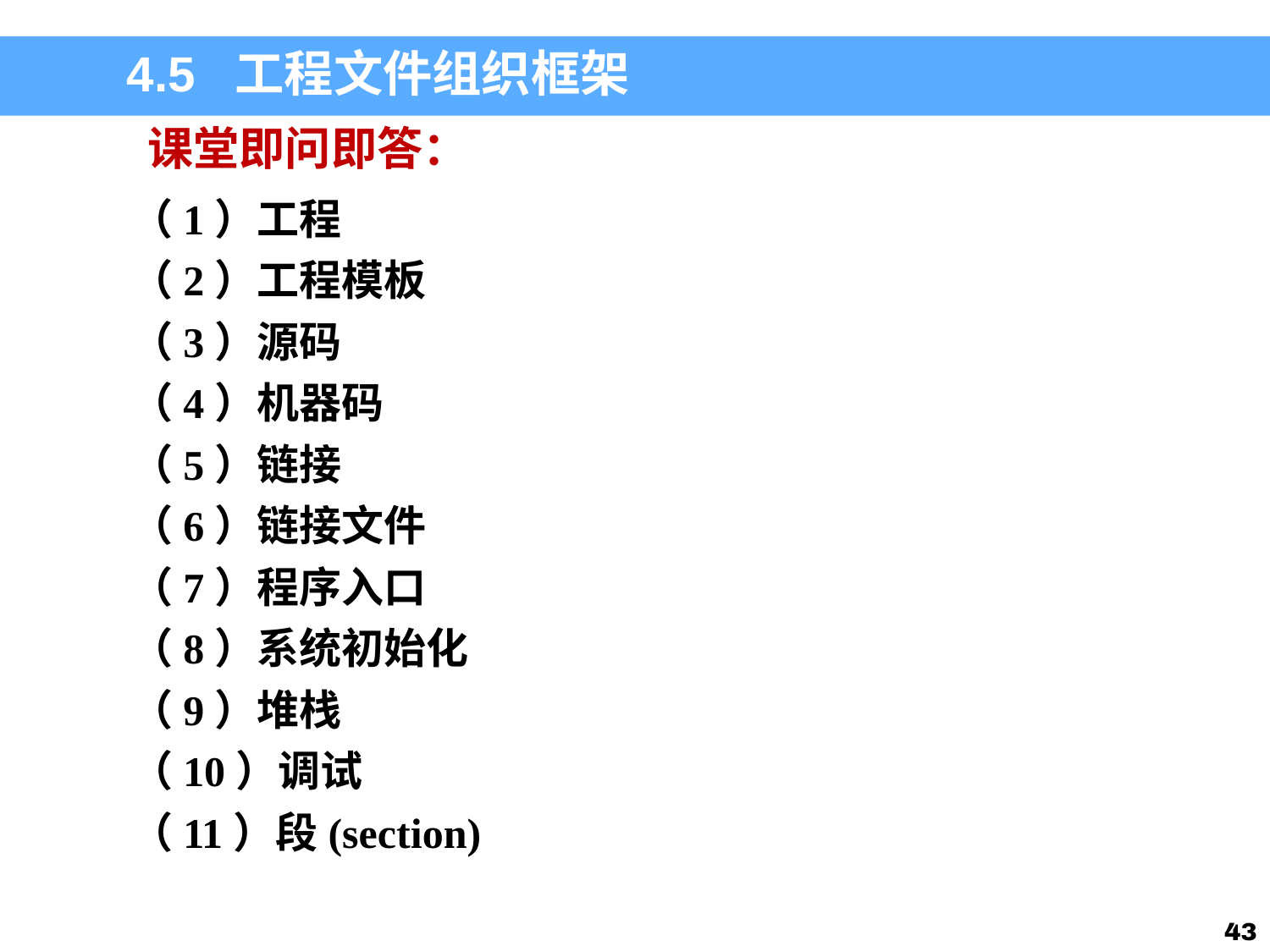

4.5  工程文件组织框架
课堂即问即答：
（1）工程
（2）工程模板
（3）源码
（4）机器码
（5）链接
（6）链接文件
（7）程序入口
（8）系统初始化
（9）堆栈
（10）调试
（11）段(section)
43